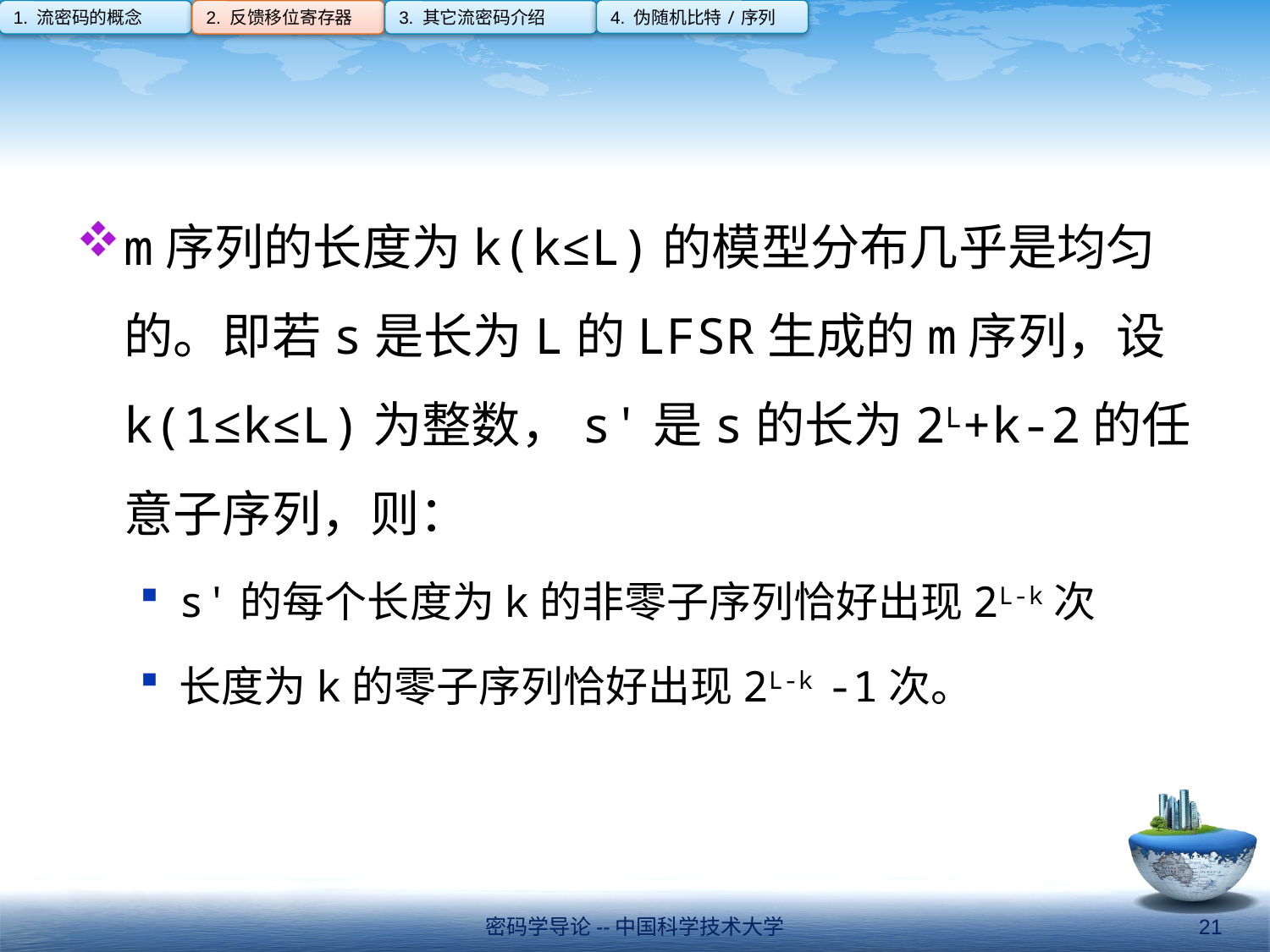

4. 伪随机比特/序列
1. 流密码的概念
2. 反馈移位寄存器
3. 其它流密码介绍
#
m序列的长度为k(k≤L)的模型分布几乎是均匀的。即若s是长为L的LFSR生成的m序列，设k(1≤k≤L)为整数，s'是s的长为2L+k-2的任意子序列，则：
s'的每个长度为k的非零子序列恰好出现2L-k次
长度为k的零子序列恰好出现2L-k -1次。

密码学导论--中国科学技术大学
21